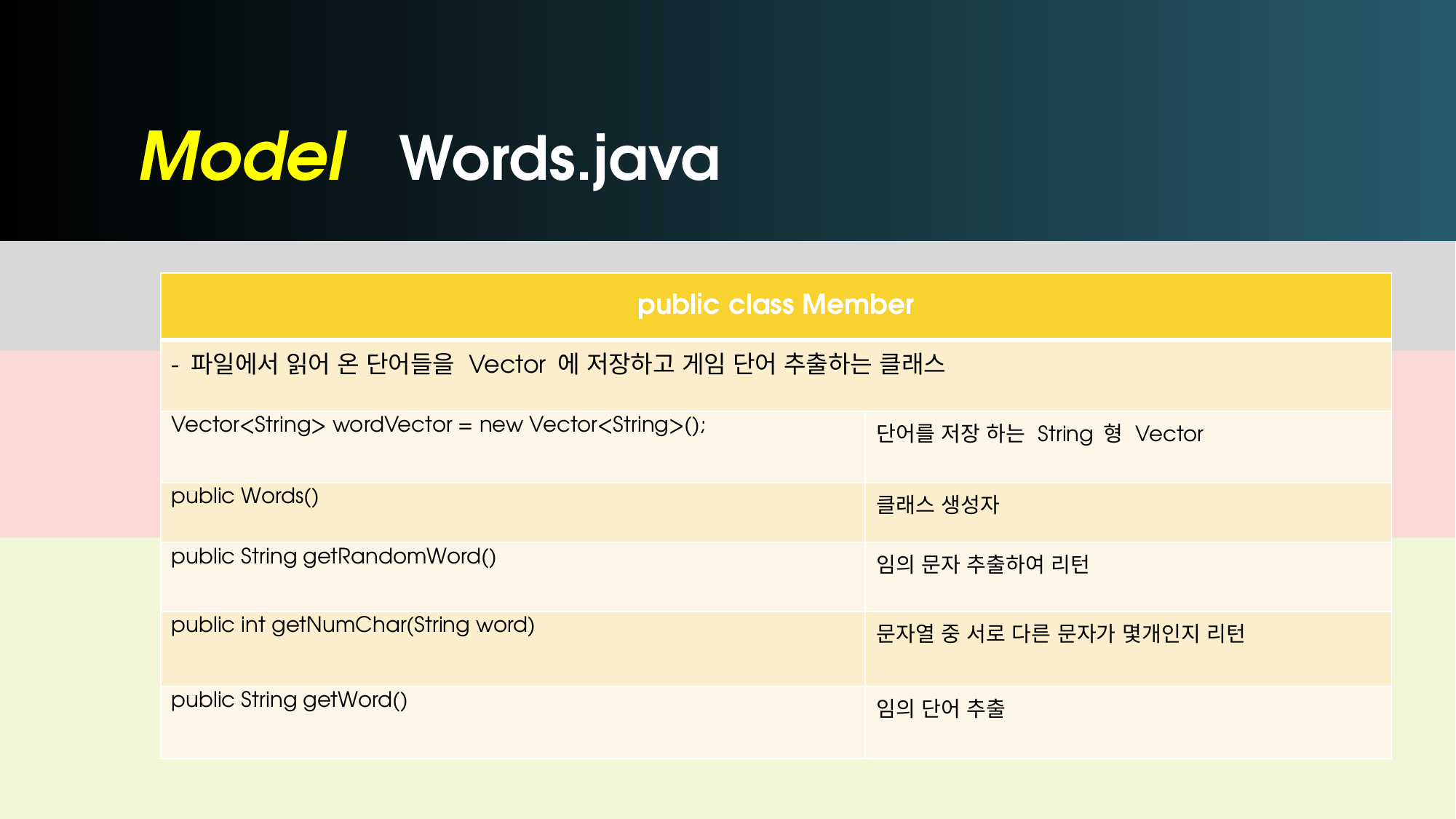

# Model   Words.java
| public class Member |  |
| --- | --- |
| - 파일에서 읽어 온 단어들을 Vector 에 저장하고 게임 단어 추출하는 클래스 |  |
| Vector<String> wordVector = new Vector<String>(); | 단어를 저장 하는 String 형 Vector |
| public Words() | 클래스 생성자 |
| public String getRandomWord() | 임의 문자 추출하여 리턴 |
| public int getNumChar(String word) | 문자열 중 서로 다른 문자가 몇개인지 리턴 |
| public String getWord() | 임의 단어 추출 |